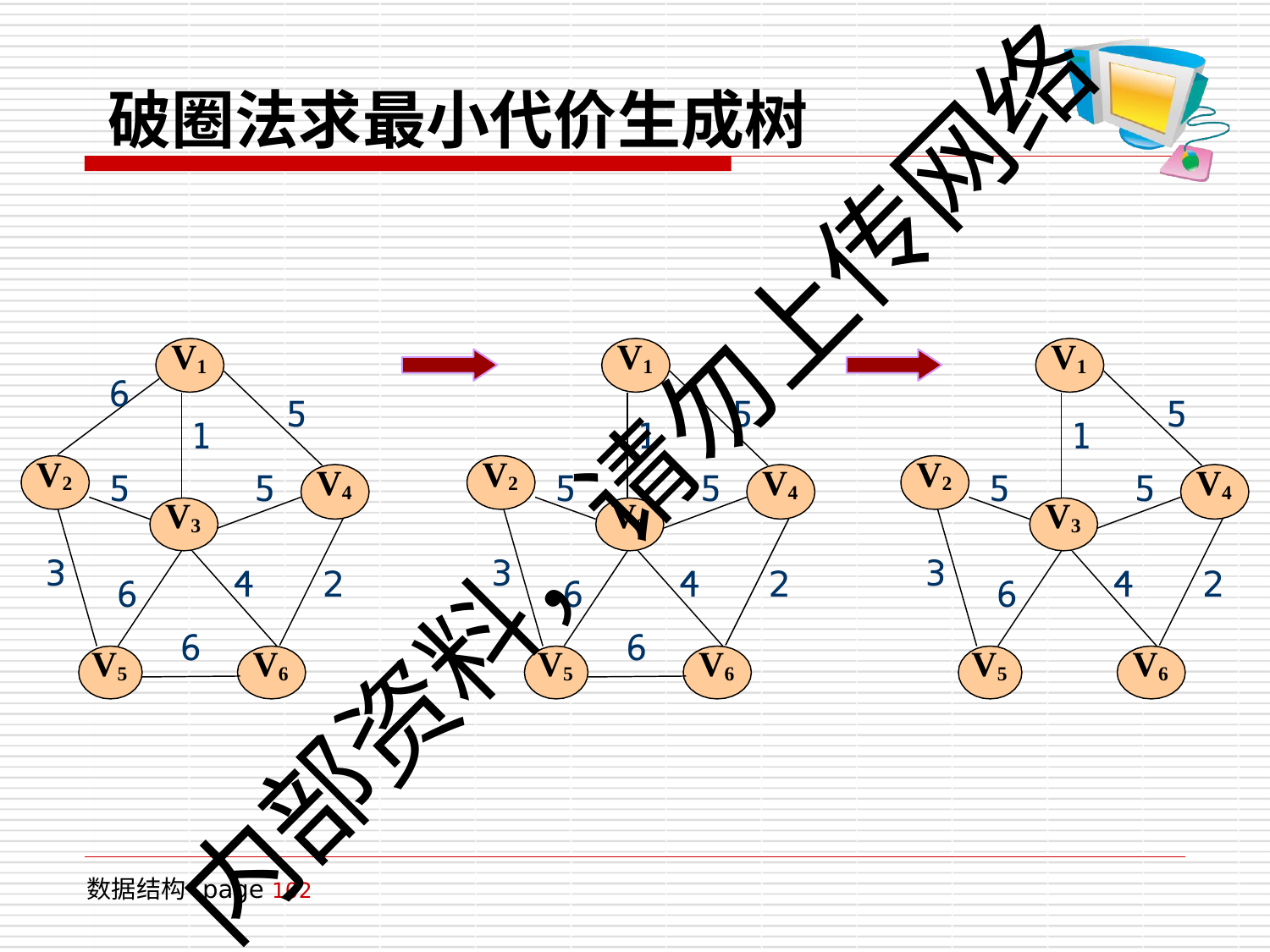

# 破圈法求最小代价生成树

V1
V1
V1

6

5
5
5

1
1
1
内部资料，请勿上传网络
V2
V2
V2

V4
V4
V4
5
5
5
5
5
5

V3
V3
V3

3
3
3

4	2
4	2
4	2
6
V5
6
V5
6
V5
6
6
V6
V6
V6

数据结构 page 102